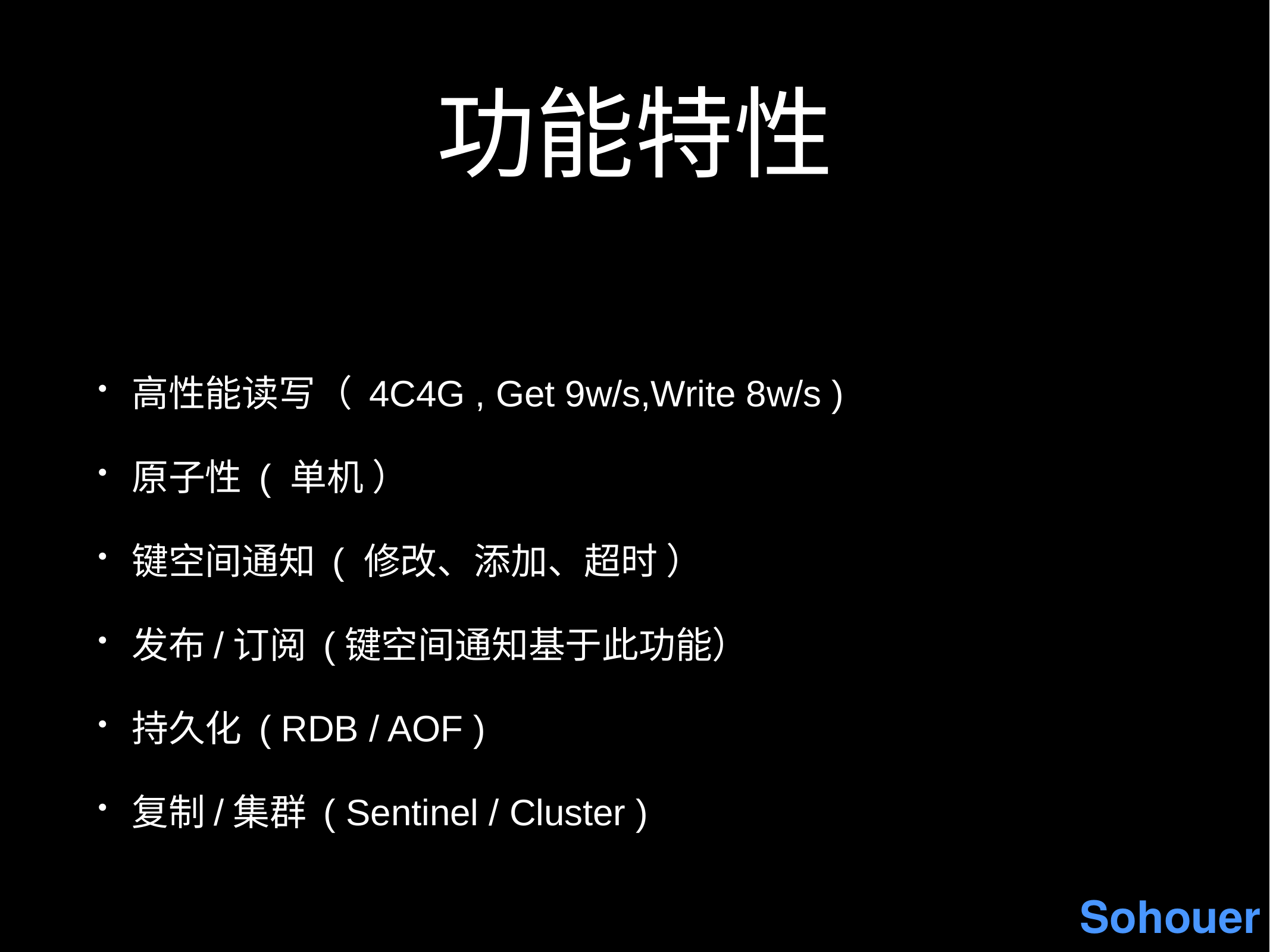

# 功能特性

高性能读写（ 4C4G , Get 9w/s,Write 8w/s )
原子性 ( 单机 ）
键空间通知 ( 修改、添加、超时 ）
发布/订阅 (键空间通知基于此功能）
持久化 ( RDB / AOF )
复制/集群 ( Sentinel / Cluster )